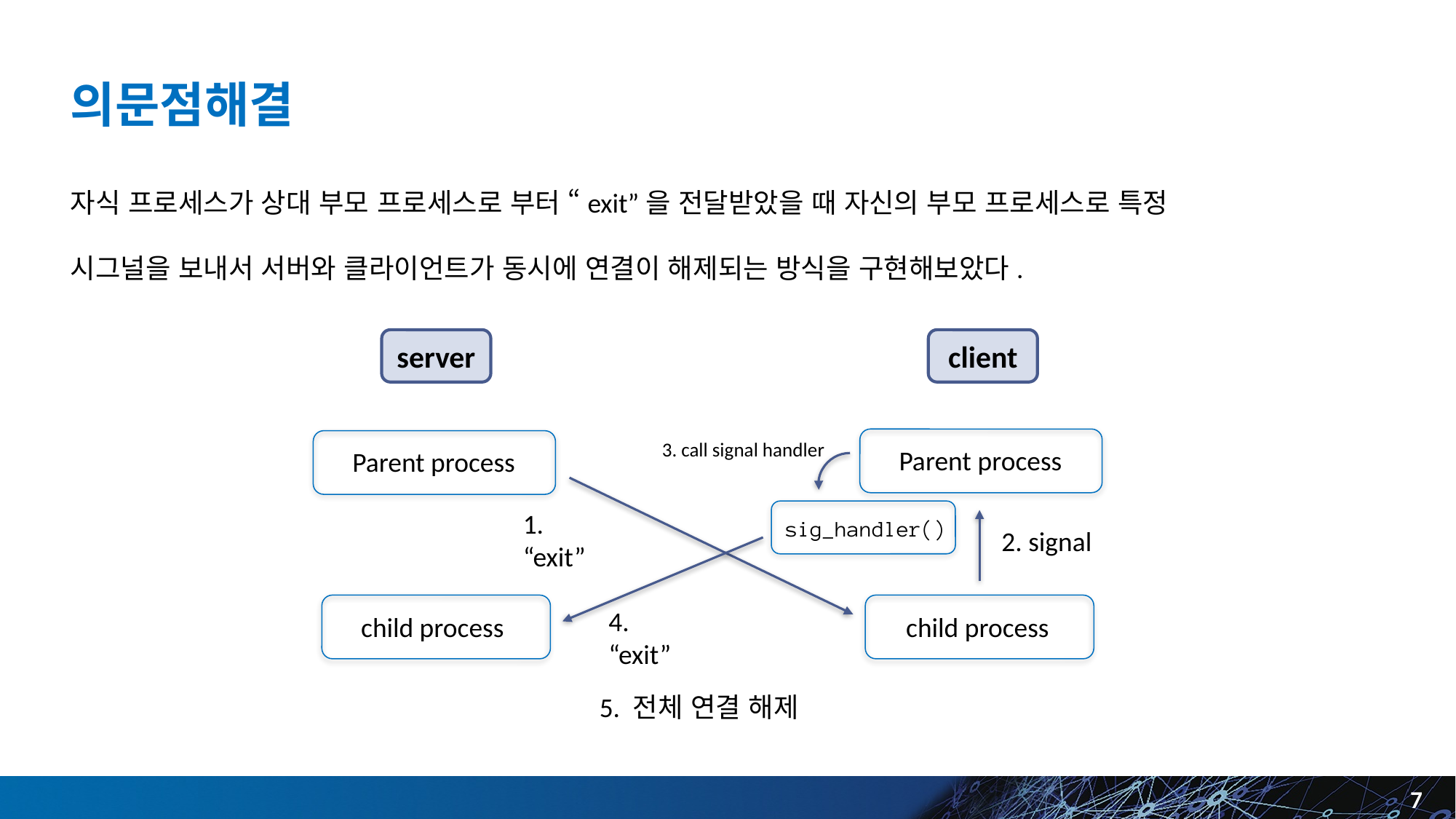

# 의문점해결
자식 프로세스가 상대 부모 프로세스로 부터 “exit”을 전달받았을 때 자신의 부모 프로세스로 특정 시그널을 보내서 서버와 클라이언트가 동시에 연결이 해제되는 방식을 구현해보았다.
server
client

Parent process

Parent process
3. call signal handler

sig_handler()
1. “exit”
2. signal

child process

child process
4. “exit”
5. 전체 연결 해제
7